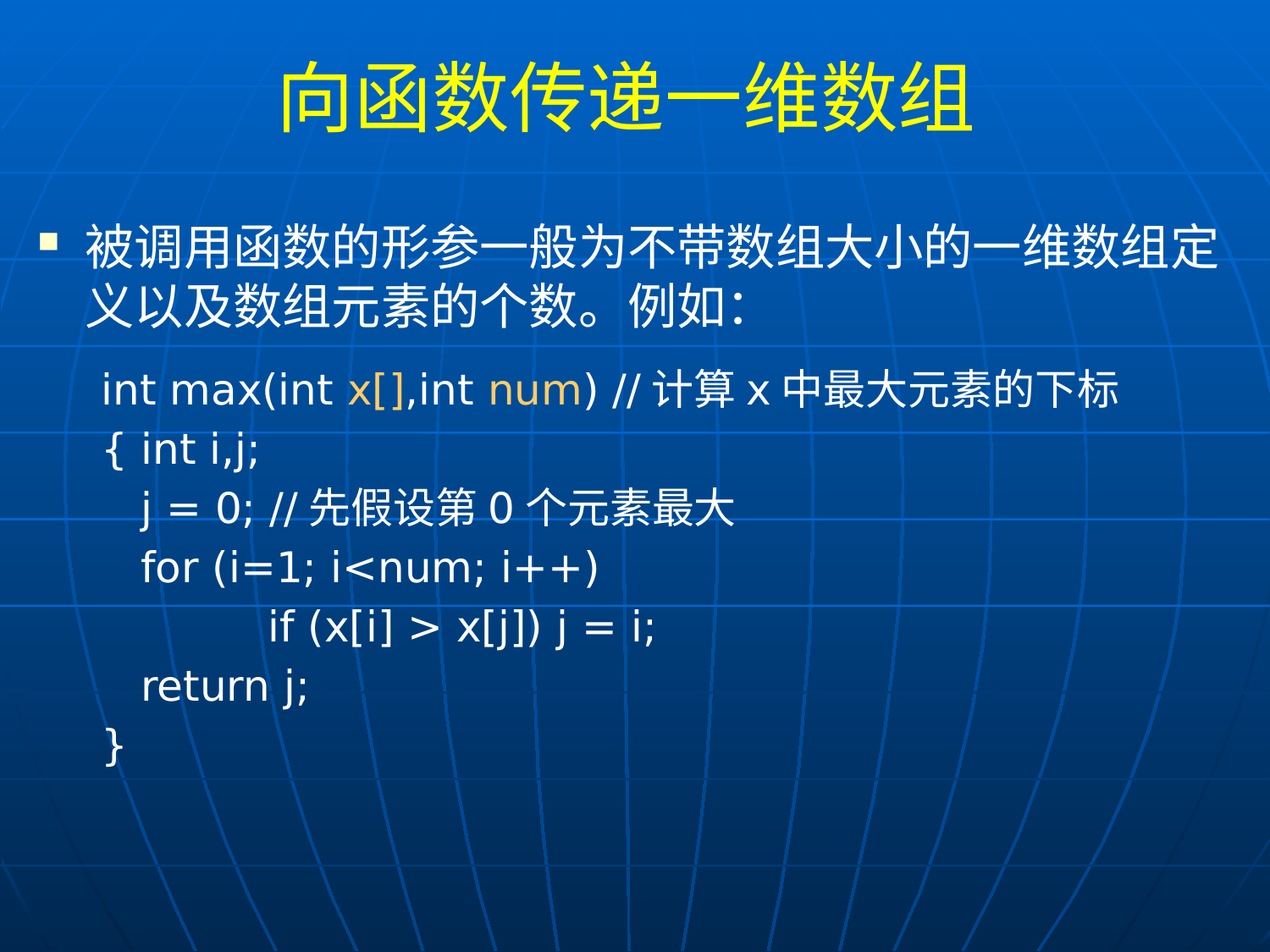

# 向函数传递一维数组
被调用函数的形参一般为不带数组大小的一维数组定义以及数组元素的个数。例如：
int max(int x[],int num) //计算x中最大元素的下标
{	int i,j;
	j = 0; //先假设第0个元素最大
	for (i=1; i<num; i++)
		if (x[i] > x[j]) j = i;
	return j;
}